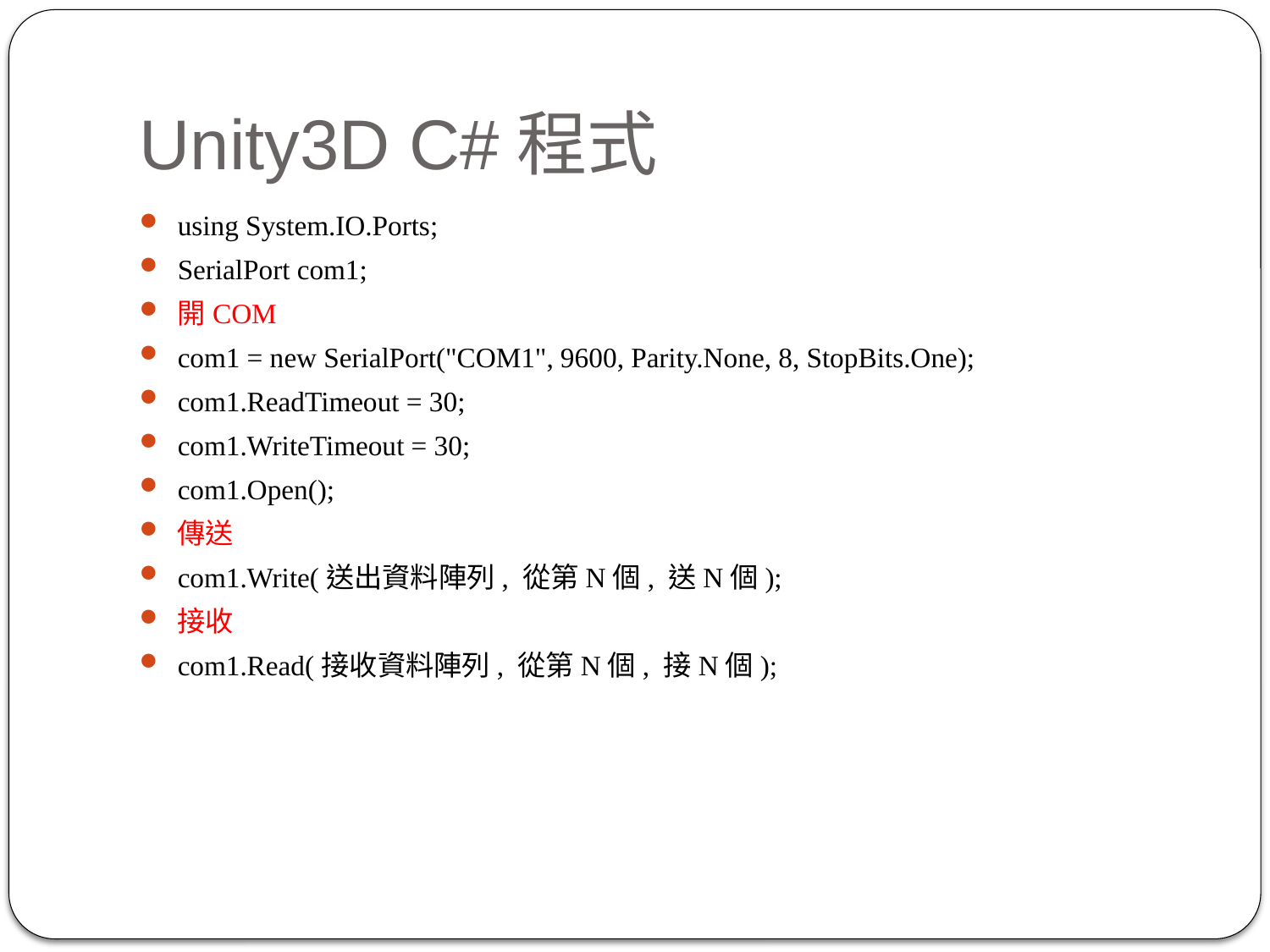

# Unity3D C#程式
using System.IO.Ports;
SerialPort com1;
開COM
com1 = new SerialPort("COM1", 9600, Parity.None, 8, StopBits.One);
com1.ReadTimeout = 30;
com1.WriteTimeout = 30;
com1.Open();
傳送
com1.Write(送出資料陣列, 從第N個, 送N個);
接收
com1.Read(接收資料陣列, 從第N個, 接N個);